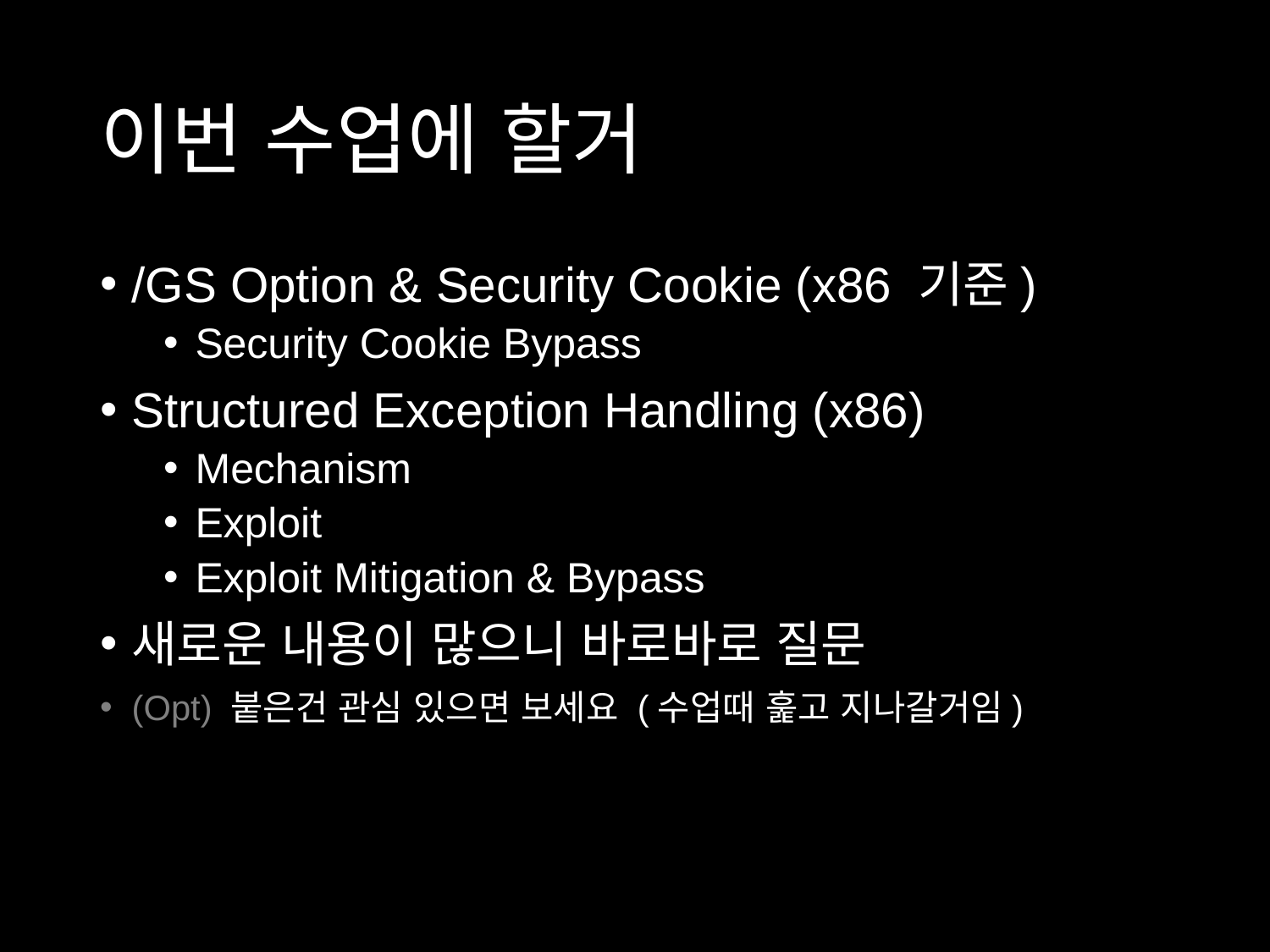

# 이번 수업에 할거
/GS Option & Security Cookie (x86 기준)
Security Cookie Bypass
Structured Exception Handling (x86)
Mechanism
Exploit
Exploit Mitigation & Bypass
새로운 내용이 많으니 바로바로 질문
(Opt) 붙은건 관심 있으면 보세요 (수업때 훑고 지나갈거임)